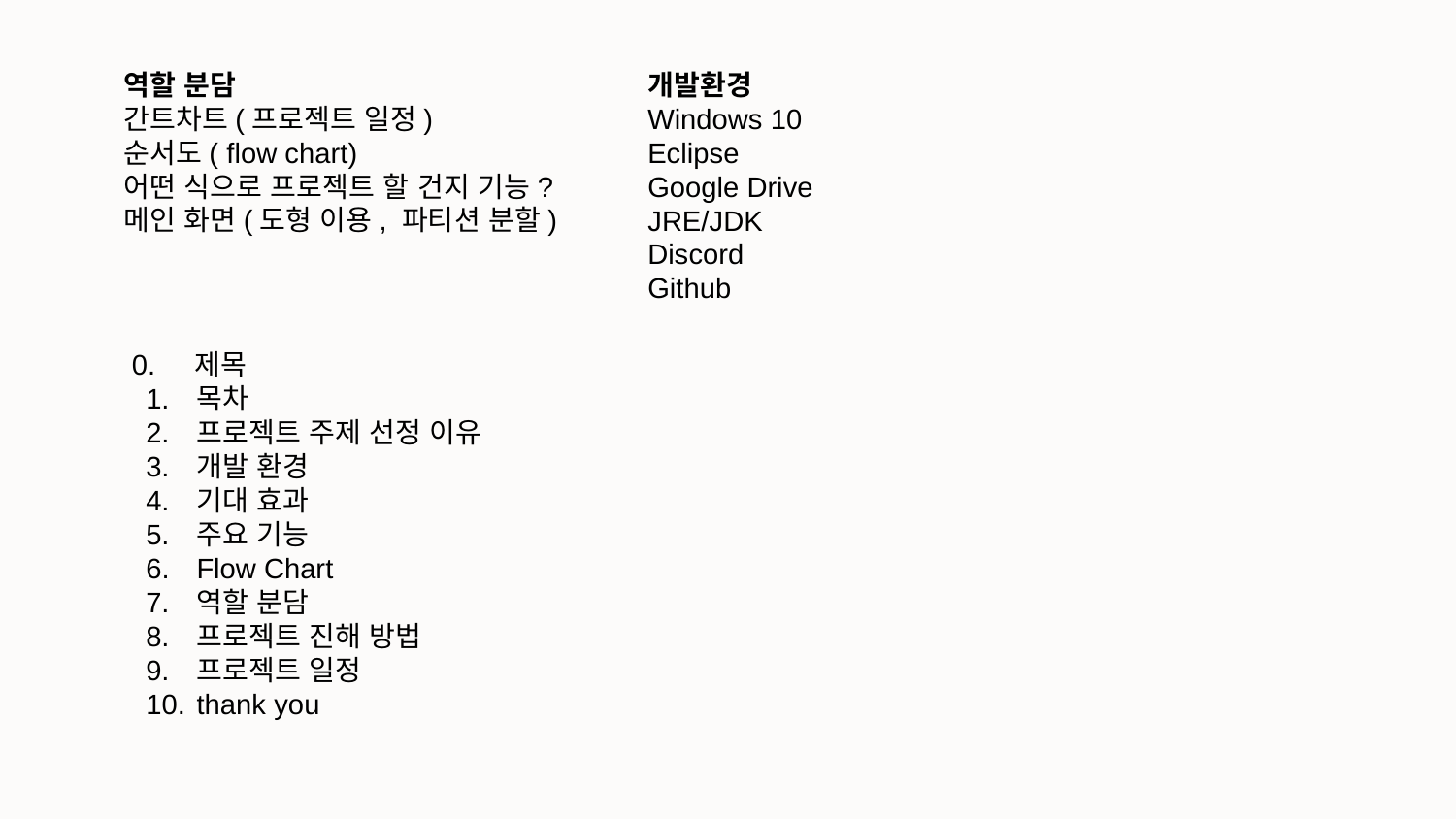

역할 분담
간트차트(프로젝트 일정)
순서도( flow chart)
어떤 식으로 프로젝트 할 건지 기능?
메인 화면(도형 이용, 파티션 분할)

개발환경
Windows 10
Eclipse
Google Drive
JRE/JDK
Discord
Github

 0.    제목
목차
프로젝트 주제 선정 이유
개발 환경
기대 효과
주요 기능
Flow Chart
역할 분담
프로젝트 진해 방법
프로젝트 일정
thank you